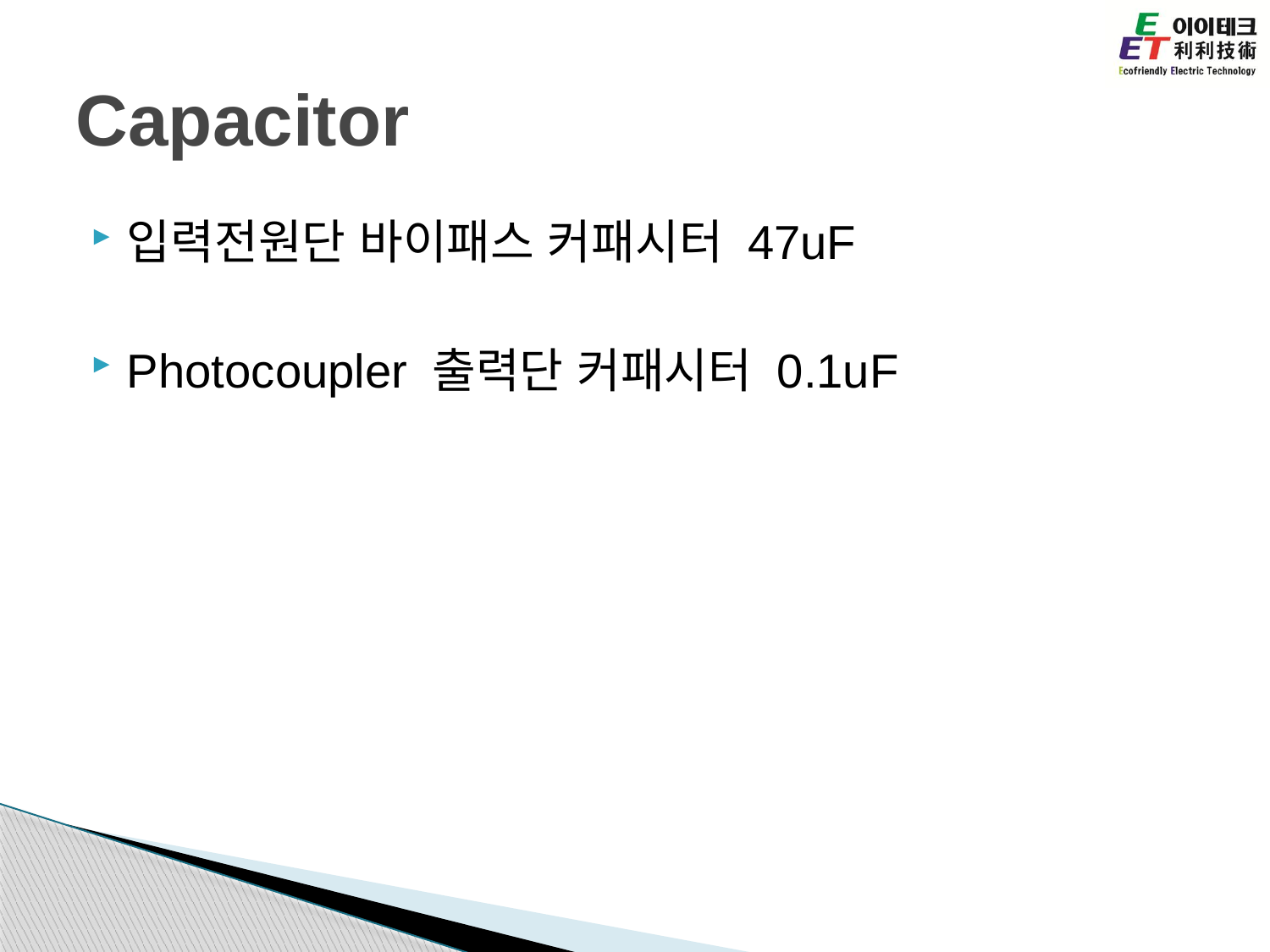

# Capacitor
입력전원단 바이패스 커패시터 47uF

Photocoupler 출력단 커패시터 0.1uF